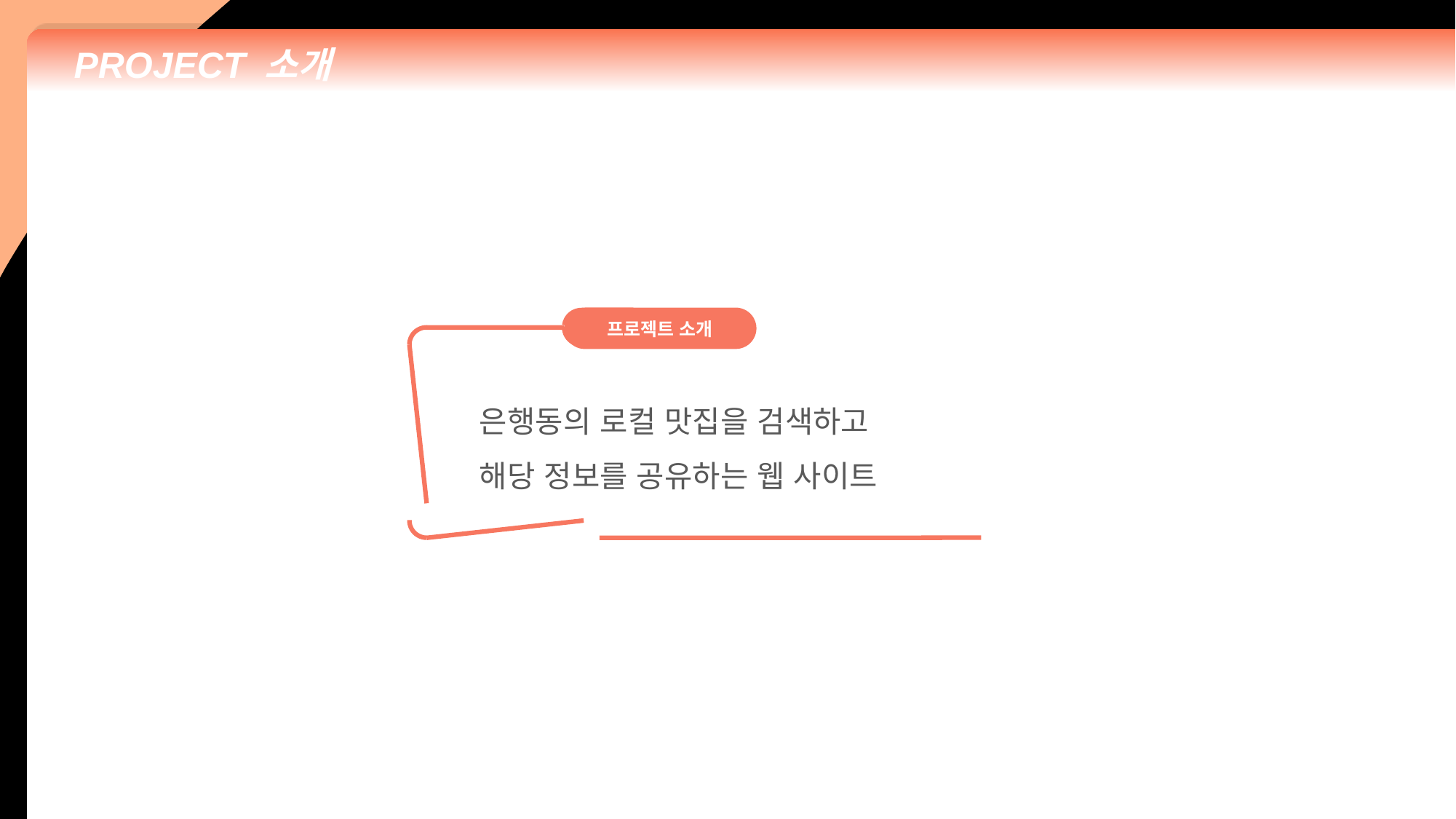

PROJECT 소개
프로젝트 소개

은행동의 로컬 맛집을 검색하고
해당 정보를 공유하는 웹 사이트